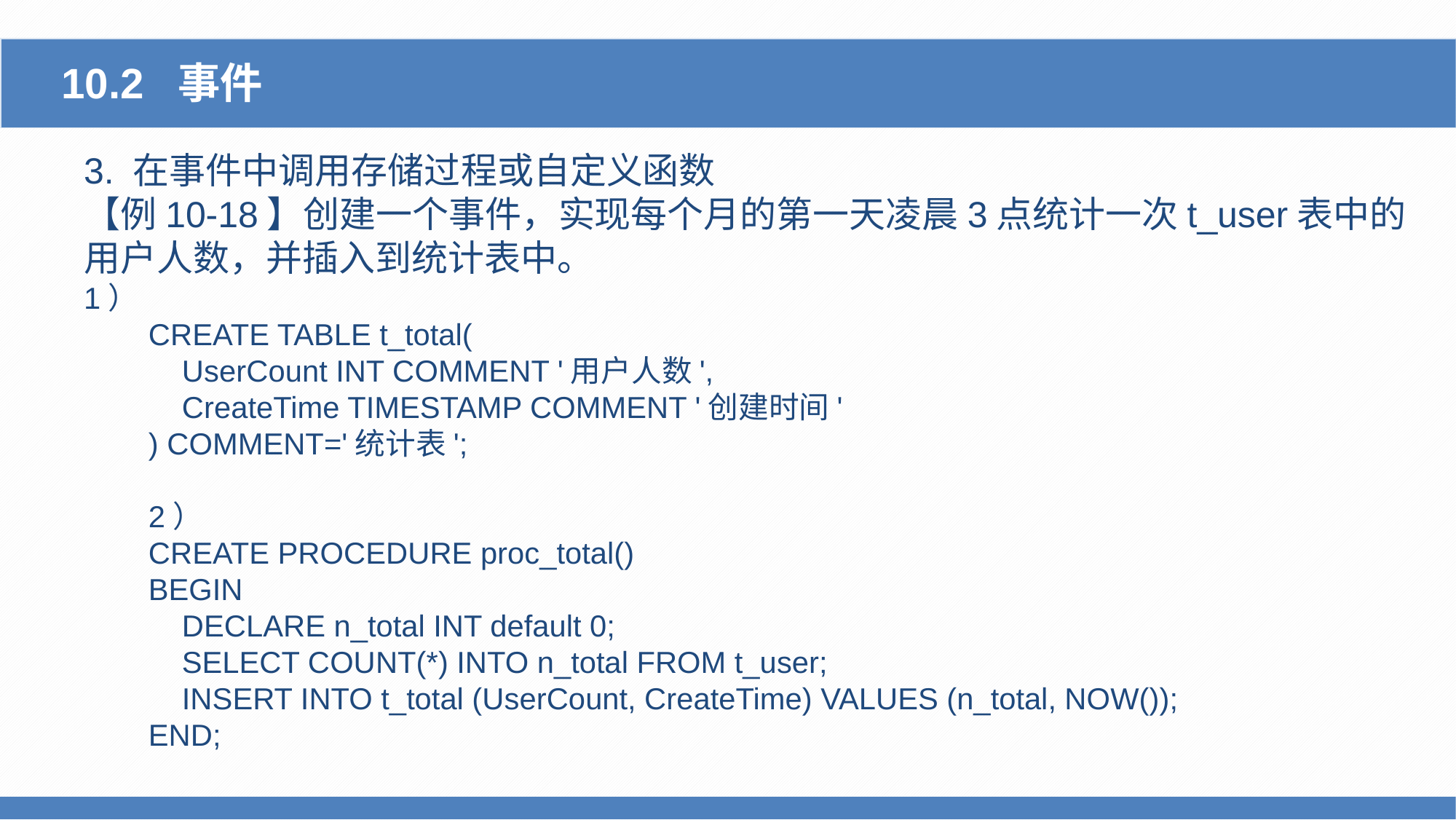

10.2  事件
3. 在事件中调用存储过程或自定义函数
【例10-18】创建一个事件，实现每个月的第一天凌晨3点统计一次t_user表中的用户人数，并插入到统计表中。
1）
CREATE TABLE t_total(
    UserCount INT COMMENT '用户人数',
    CreateTime TIMESTAMP COMMENT '创建时间'
) COMMENT='统计表';

2）
CREATE PROCEDURE proc_total()
BEGIN
    DECLARE n_total INT default 0;
    SELECT COUNT(*) INTO n_total FROM t_user;
    INSERT INTO t_total (UserCount, CreateTime) VALUES (n_total, NOW());
END;